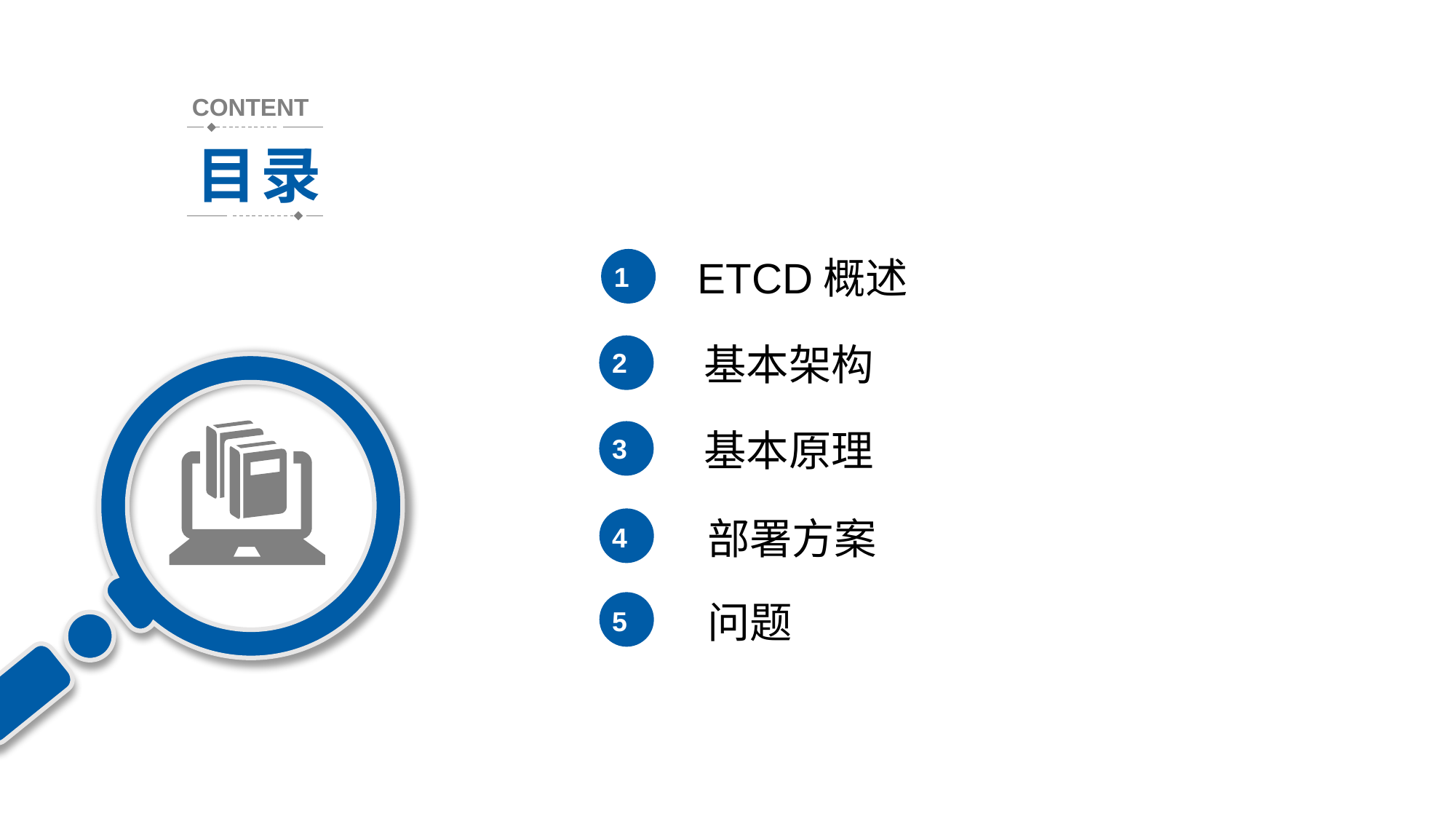

CONTENT
目录
ETCD概述

1
基本架构

2

基本原理

3
部署方案

4
问题

5